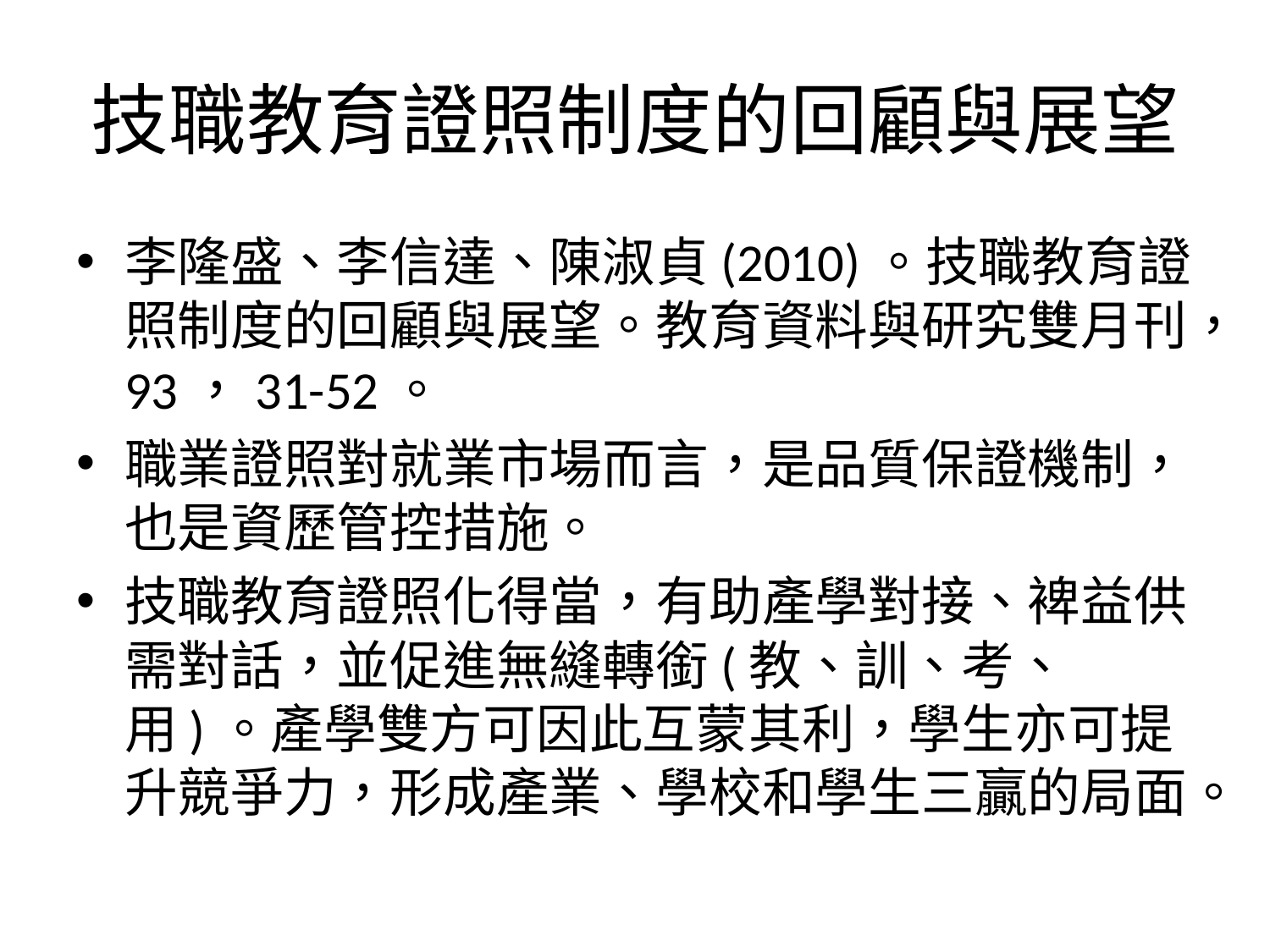

# 技職教育證照制度的回顧與展望
李隆盛、李信達、陳淑貞(2010)。技職教育證照制度的回顧與展望。教育資料與研究雙月刊，93，31-52。
職業證照對就業市場而言，是品質保證機制，也是資歷管控措施。
技職教育證照化得當，有助產學對接、裨益供需對話，並促進無縫轉銜(教、訓、考、用)。產學雙方可因此互蒙其利，學生亦可提升競爭力，形成產業、學校和學生三贏的局面。